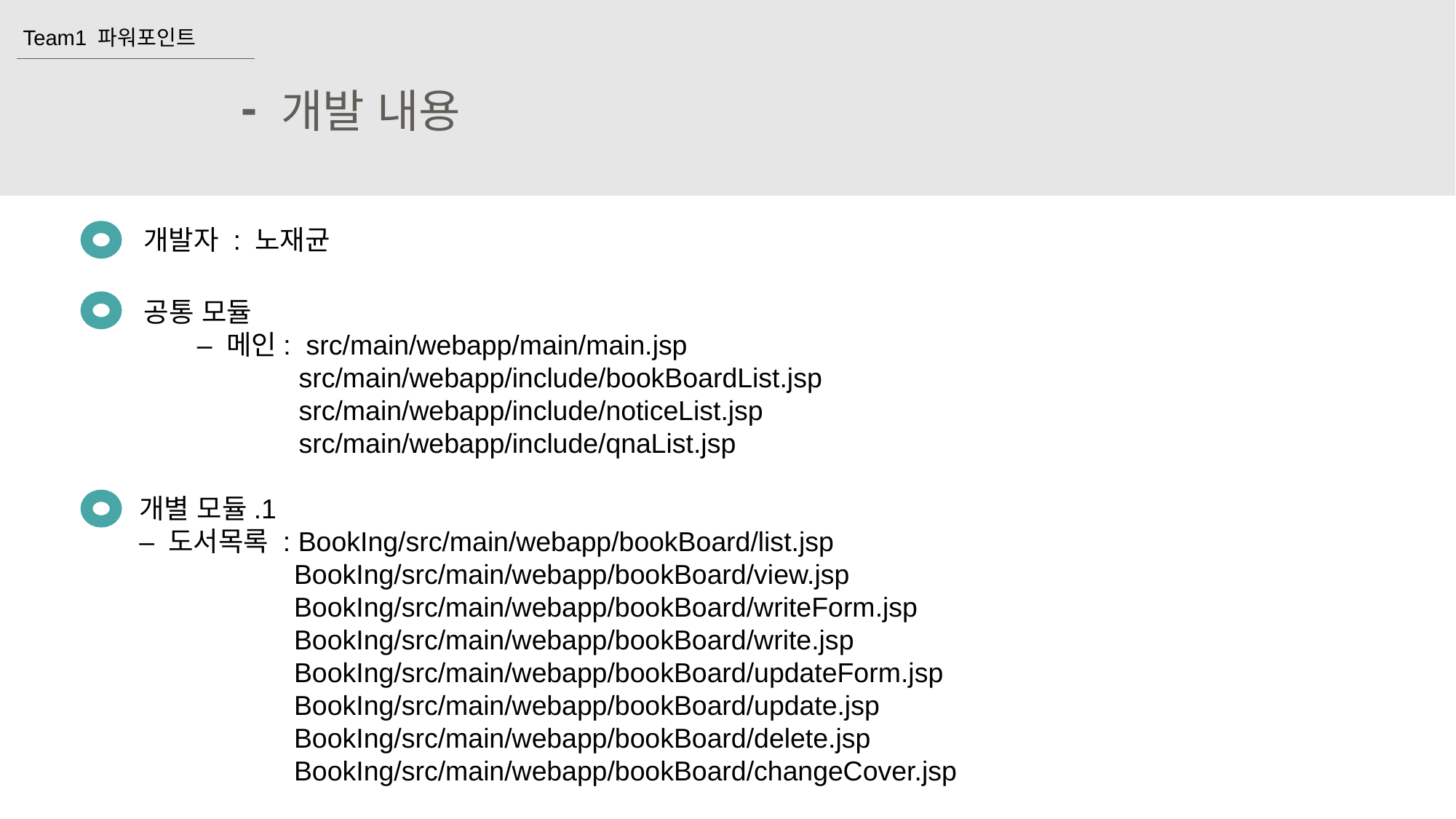

Team1 파워포인트
-
개발 내용
개발자 : 노재균

공통 모듈
       – 메인:  src/main/webapp/main/main.jsp
	      src/main/webapp/include/bookBoardList.jsp
	      src/main/webapp/include/noticeList.jsp
	      src/main/webapp/include/qnaList.jsp

개별 모듈.1
– 도서목록 : BookIng/src/main/webapp/bookBoard/list.jsp
	      BookIng/src/main/webapp/bookBoard/view.jsp
	      BookIng/src/main/webapp/bookBoard/writeForm.jsp
	      BookIng/src/main/webapp/bookBoard/write.jsp
	      BookIng/src/main/webapp/bookBoard/updateForm.jsp
	      BookIng/src/main/webapp/bookBoard/update.jsp
	      BookIng/src/main/webapp/bookBoard/delete.jsp
	      BookIng/src/main/webapp/bookBoard/changeCover.jsp